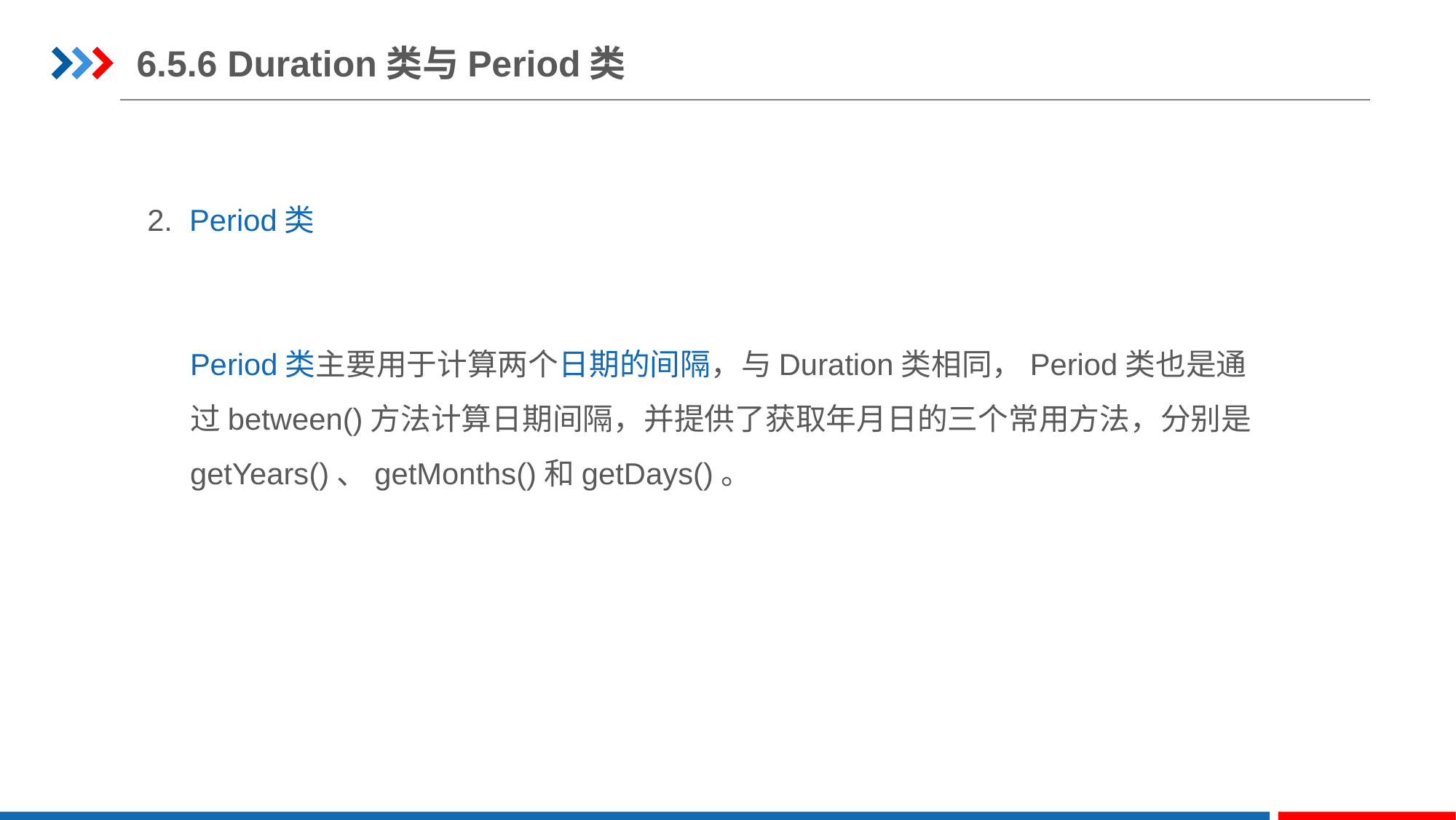

6.5.6 Duration类与Period类
2.  Period类
Period类主要用于计算两个日期的间隔，与Duration类相同，Period类也是通过between()方法计算日期间隔，并提供了获取年月日的三个常用方法，分别是 getYears()、getMonths()和getDays()。